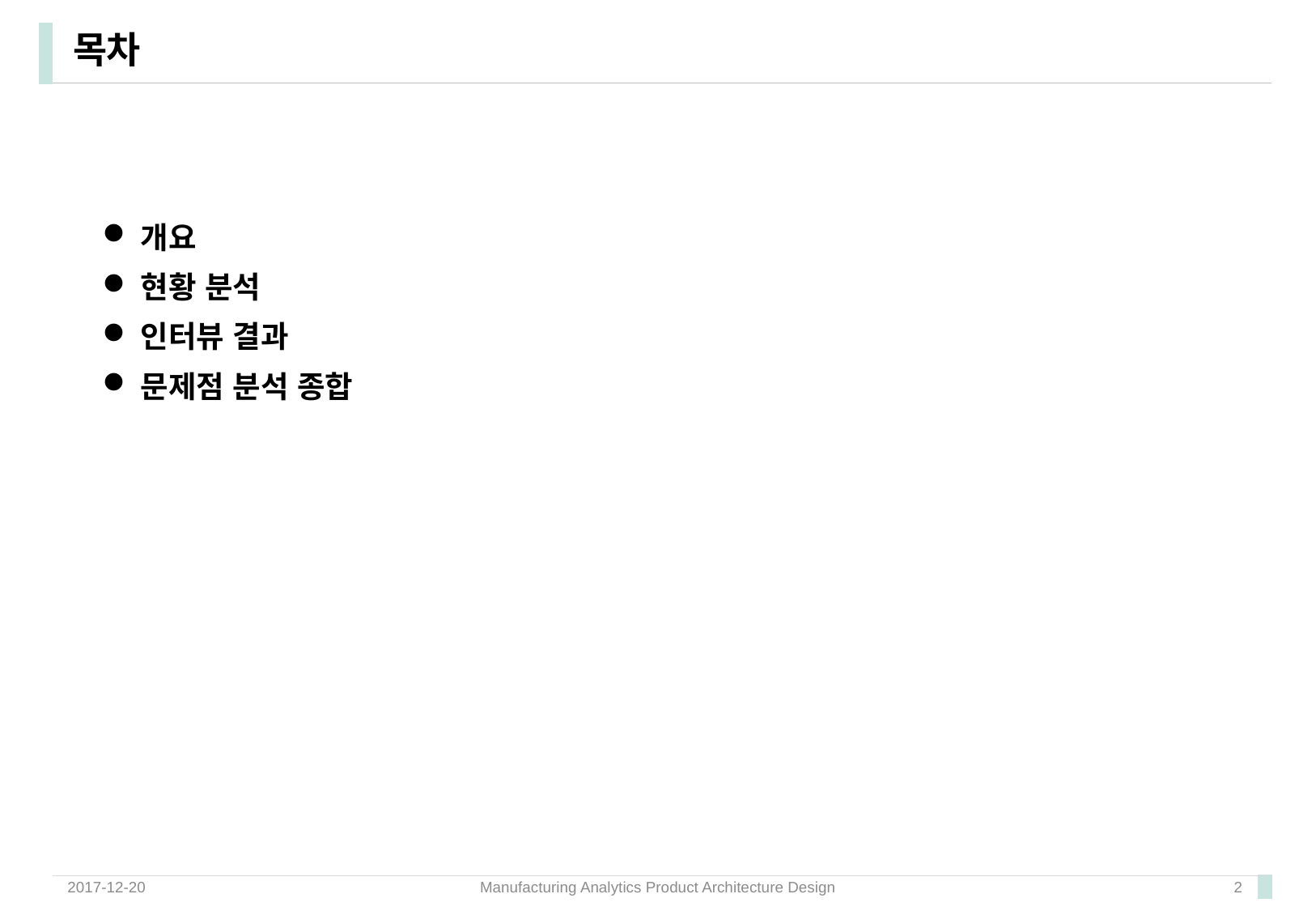

# 목차
개요
현황 분석
인터뷰 결과
문제점 분석 종합

2017-12-20
Manufacturing Analytics Product Architecture Design
2